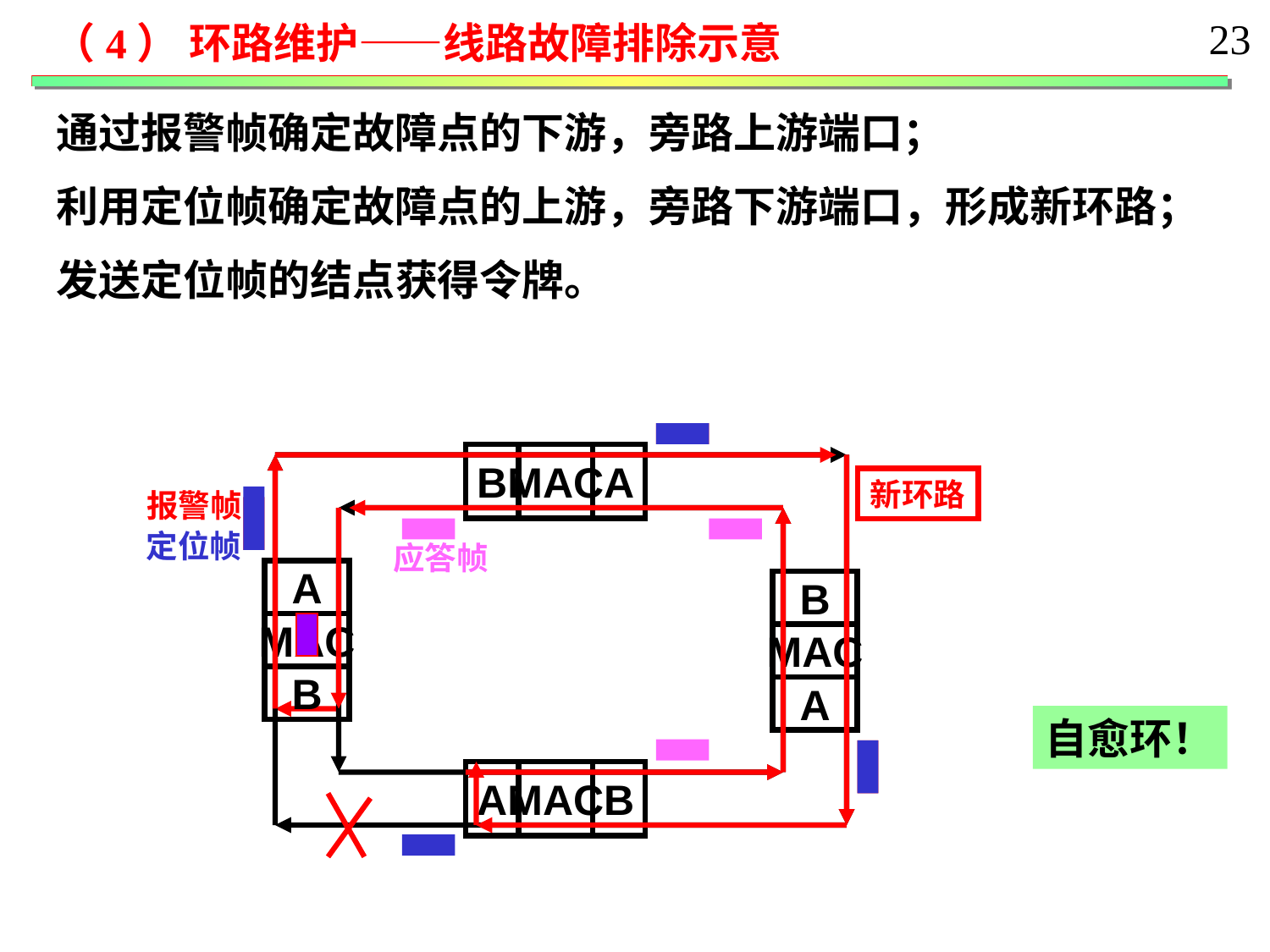

（4） 环路维护——线路故障排除示意
23

  通过报警帧确定故障点的下游，旁路上游端口；
  利用定位帧确定故障点的上游，旁路下游端口，形成新环路；
  发送定位帧的结点获得令牌。

报警帧

应答帧
B
MAC
A

A
B
MAC
MAC
B
A
A
MAC
B

新环路

定位帧

自愈环！